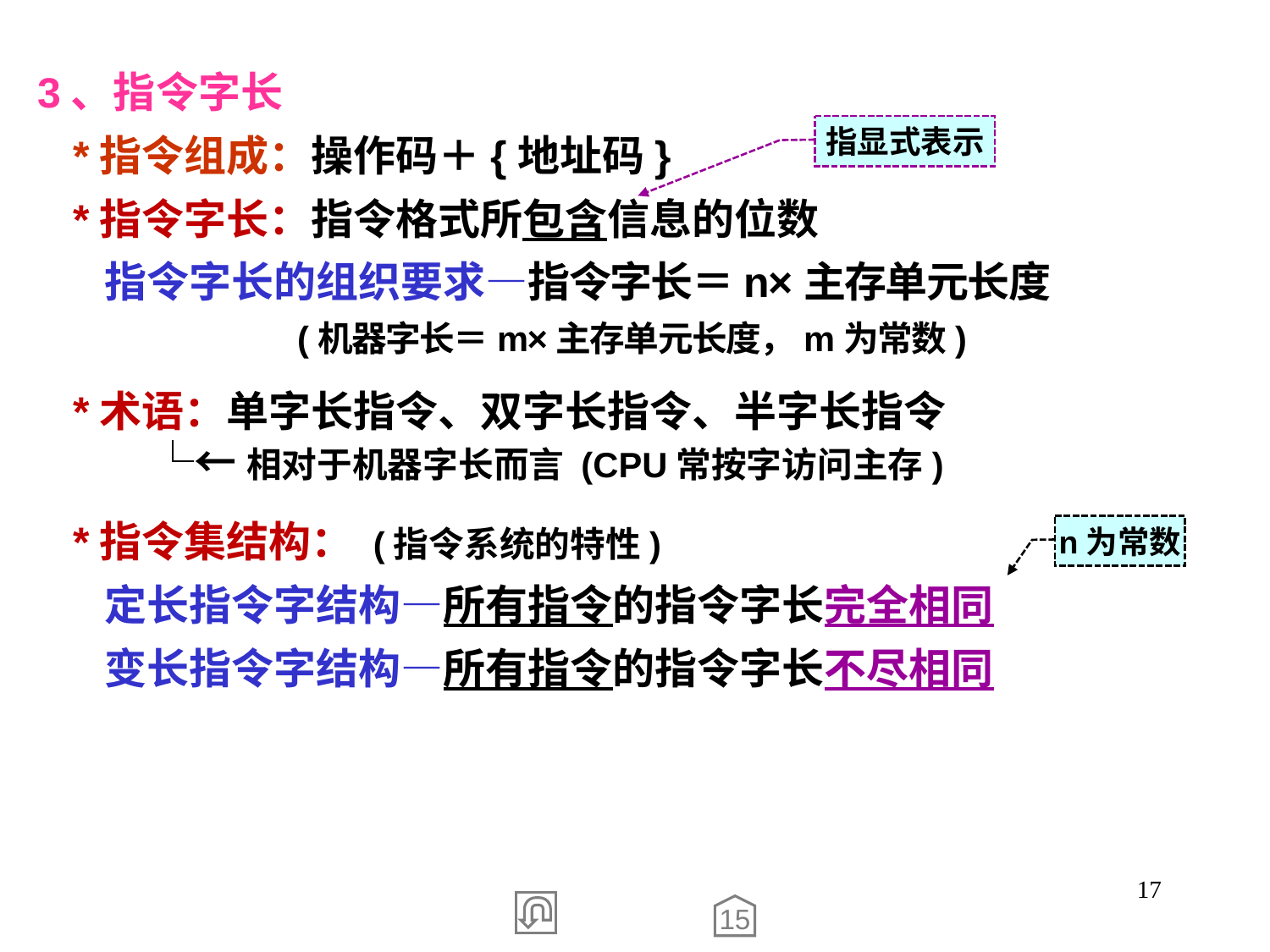

3、指令字长
   *指令组成：操作码＋{地址码}
   *指令字长：指令格式所包含信息的位数
指显式表示
      指令字长的组织要求—指令字长＝n×主存单元长度
                               (机器字长＝m×主存单元长度，m为常数)
   *术语：单字长指令、双字长指令、半字长指令
            └←相对于机器字长而言 (CPU常按字访问主存)
   *指令集结构： (指令系统的特性)
      定长指令字结构—所有指令的指令字长完全相同
      变长指令字结构—所有指令的指令字长不尽相同
n为常数
17

15